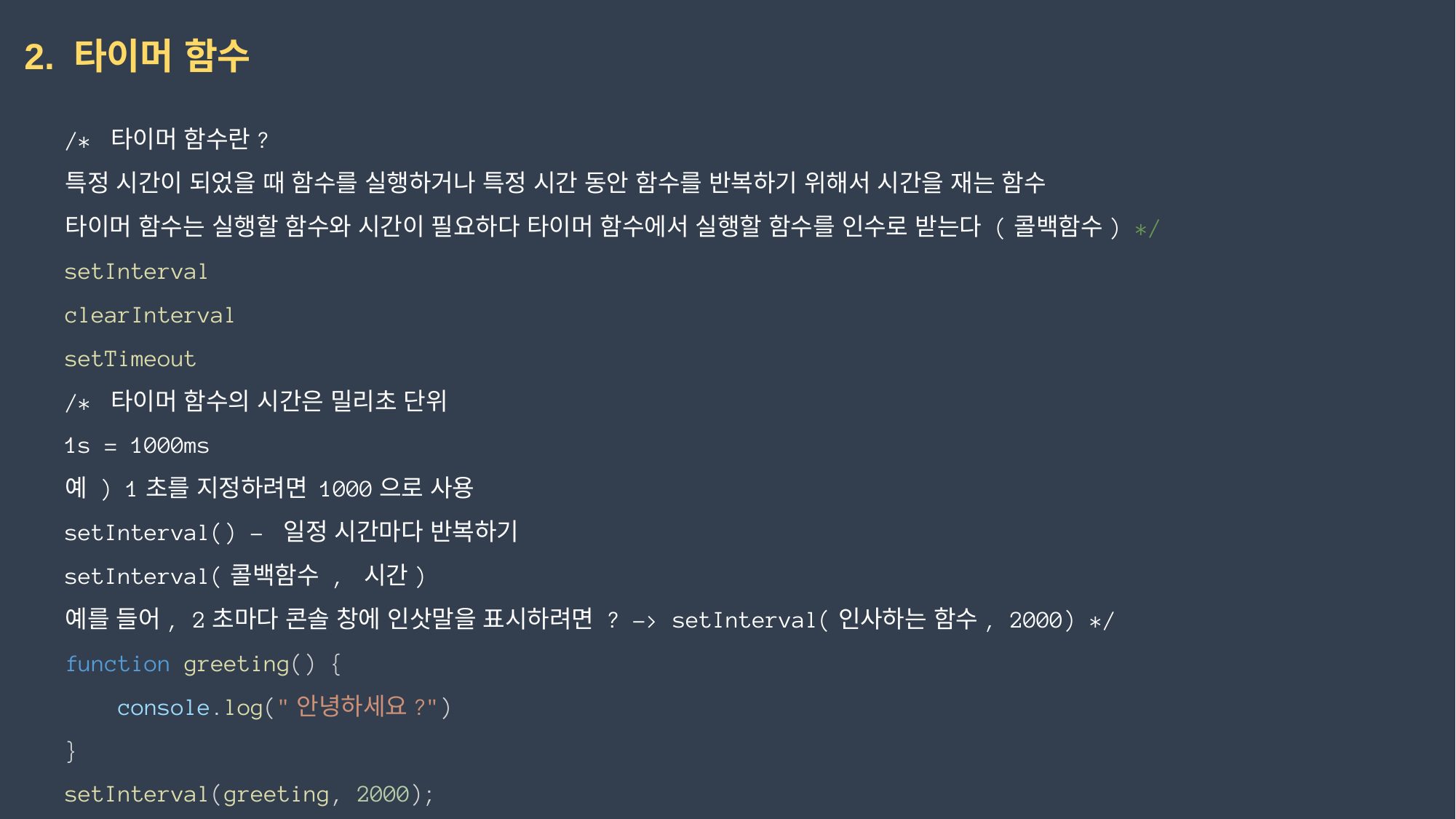

2. 타이머 함수
/* 타이머 함수란?
특정 시간이 되었을 때 함수를 실행하거나 특정 시간 동안 함수를 반복하기 위해서 시간을 재는 함수
타이머 함수는 실행할 함수와 시간이 필요하다 타이머 함수에서 실행할 함수를 인수로 받는다 (콜백함수) */
setInterval
clearInterval
setTimeout
/* 타이머 함수의 시간은 밀리초 단위
1s = 1000ms
예 ) 1초를 지정하려면 1000으로 사용
setInterval() - 일정 시간마다 반복하기
setInterval(콜백함수 , 시간)
예를 들어, 2초마다 콘솔 창에 인삿말을 표시하려면 ? -> setInterval(인사하는 함수, 2000) */
function greeting() {
    console.log("안녕하세요?")
}
setInterval(greeting, 2000);

2023-03-09
권민지